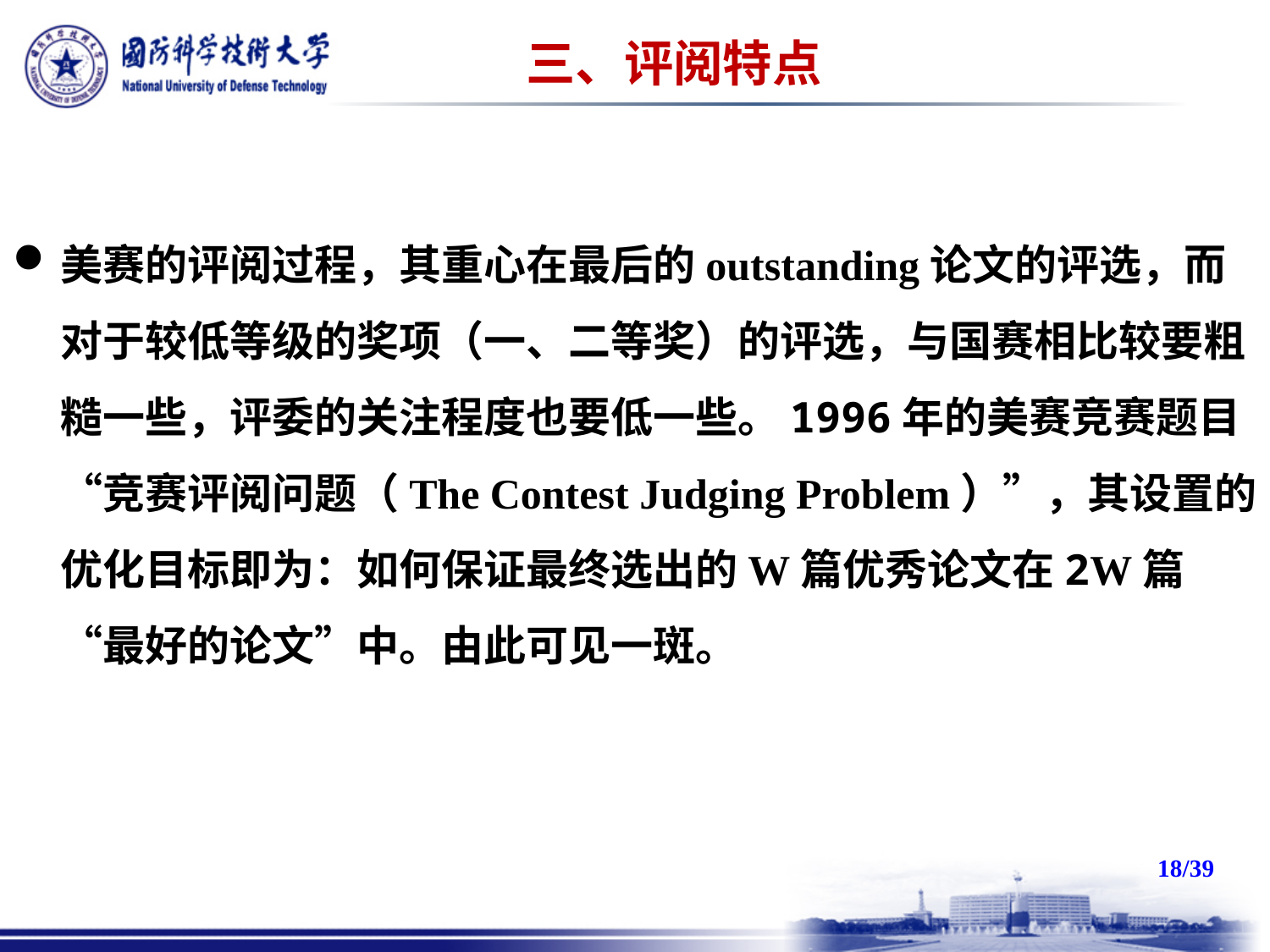

三、评阅特点
美赛的评阅过程，其重心在最后的outstanding论文的评选，而对于较低等级的奖项（一、二等奖）的评选，与国赛相比较要粗糙一些，评委的关注程度也要低一些。1996年的美赛竞赛题目“竞赛评阅问题（The Contest Judging Problem）”，其设置的优化目标即为：如何保证最终选出的W篇优秀论文在2W篇“最好的论文”中。由此可见一斑。